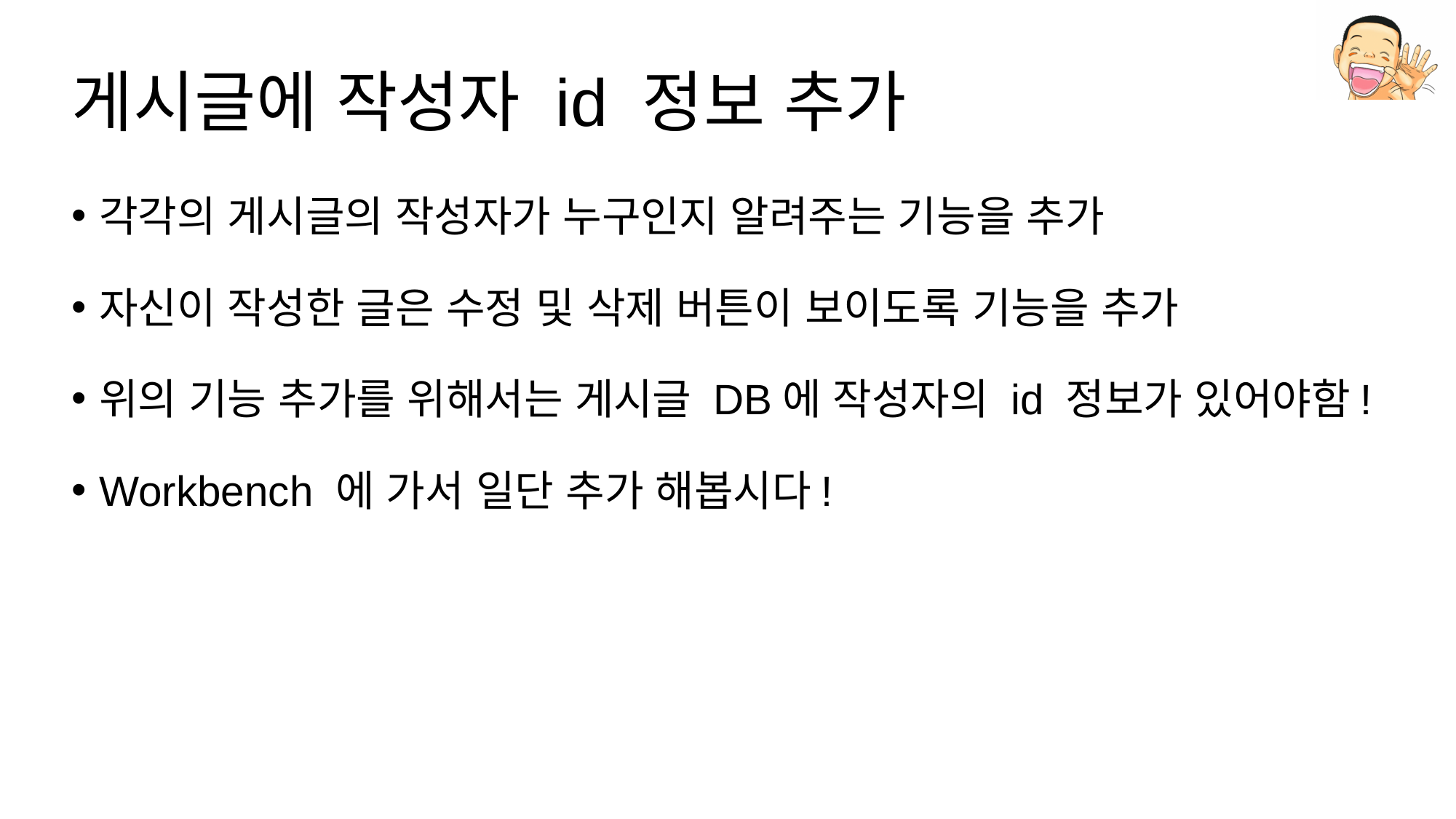

# 게시글에 작성자 id 정보 추가
각각의 게시글의 작성자가 누구인지 알려주는 기능을 추가
자신이 작성한 글은 수정 및 삭제 버튼이 보이도록 기능을 추가
위의 기능 추가를 위해서는 게시글 DB에 작성자의 id 정보가 있어야함!
Workbench 에 가서 일단 추가 해봅시다!